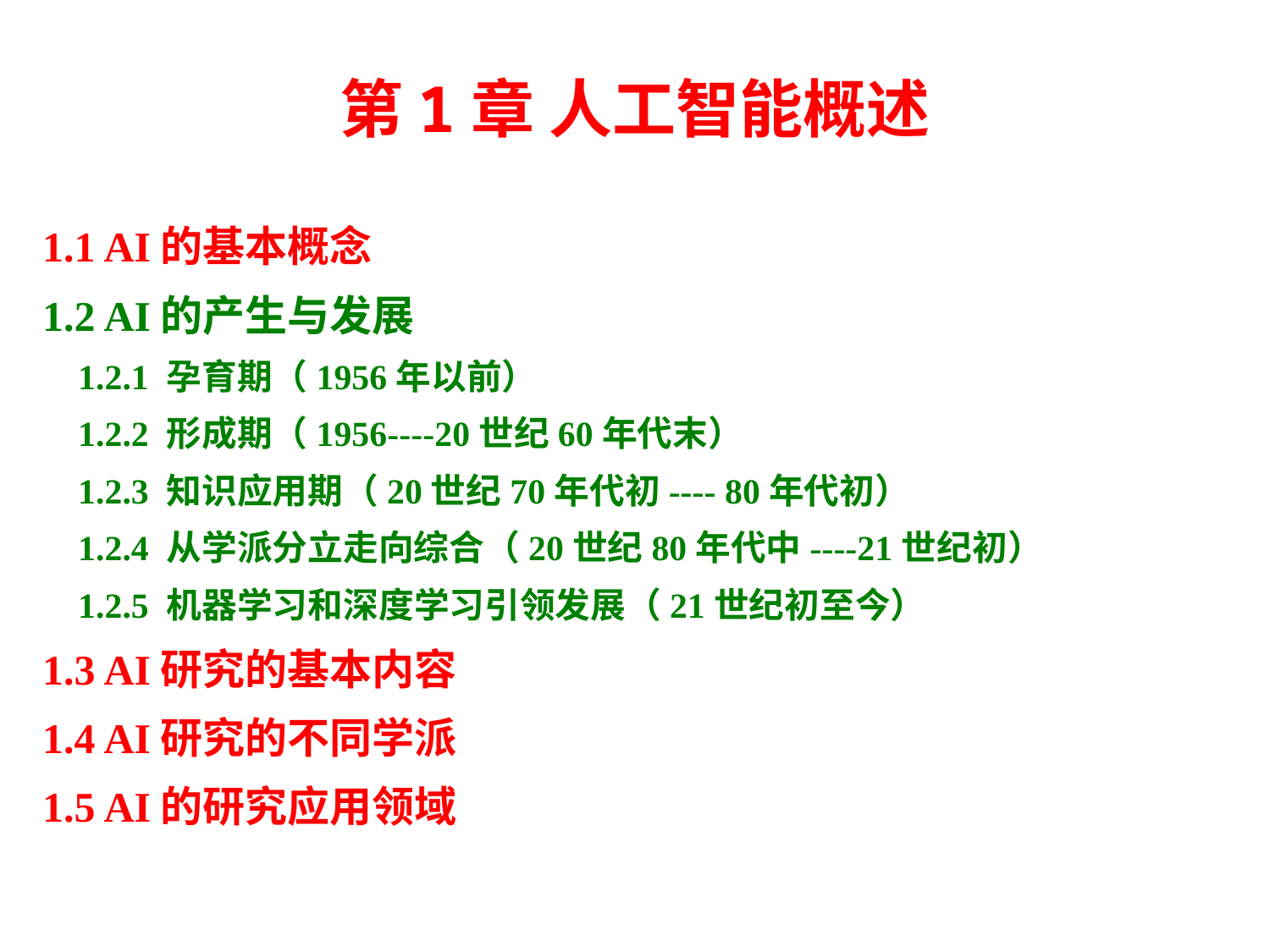

# 第1章 人工智能概述
1.1 AI的基本概念
1.2 AI的产生与发展
    1.2.1 孕育期（1956年以前）
    1.2.2 形成期（1956----20世纪60年代末）
    1.2.3 知识应用期（20世纪70年代初---- 80年代初）
    1.2.4 从学派分立走向综合（20世纪80年代中----21世纪初）
    1.2.5 机器学习和深度学习引领发展（21世纪初至今）
1.3 AI研究的基本内容
1.4 AI研究的不同学派
1.5 AI的研究应用领域
16